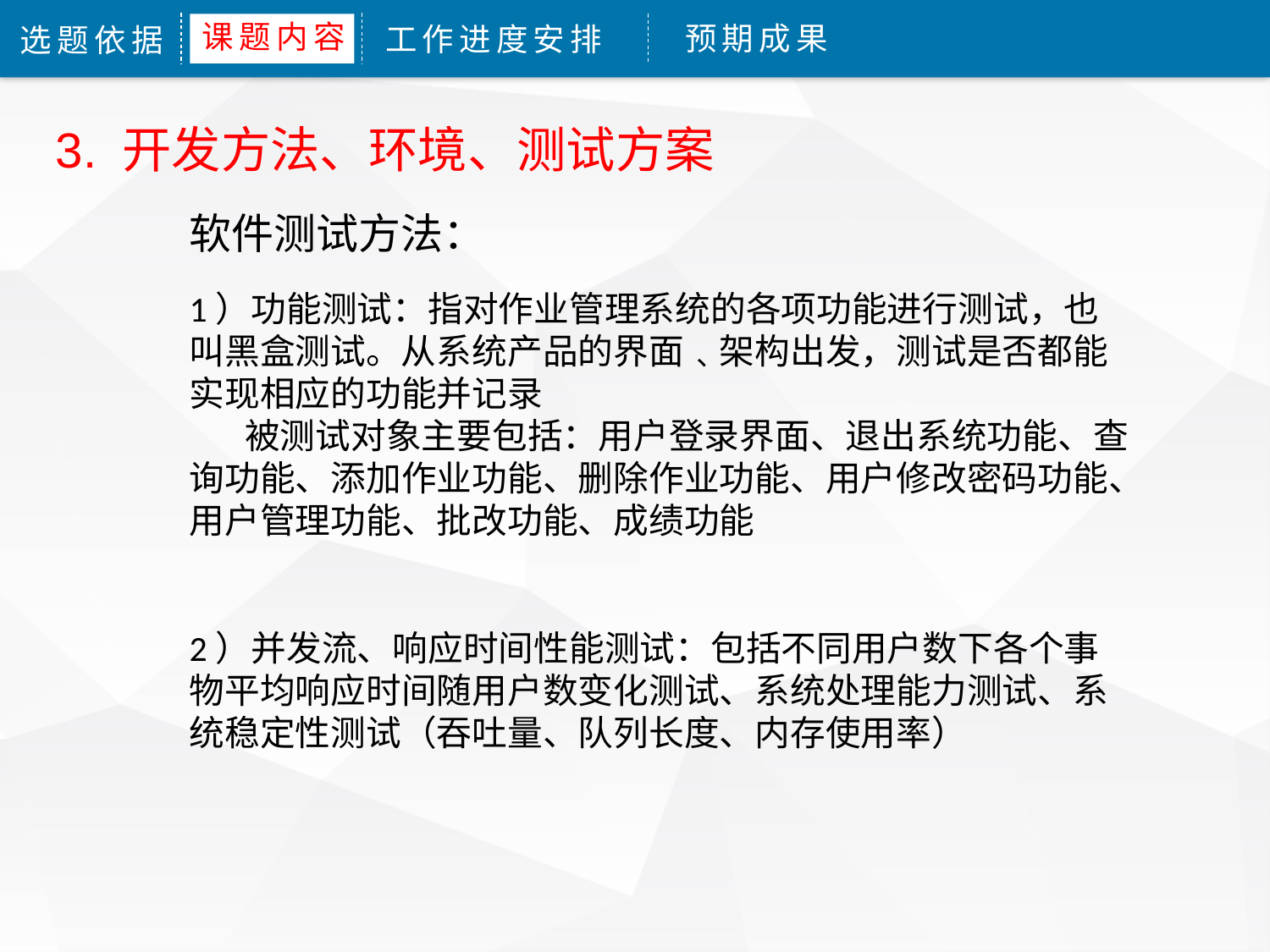

课题内容
预期成果
工作进度安排
选题依据

3. 开发方法、环境、测试方案
软件测试方法：
1）功能测试：指对作业管理系统的各项功能进行测试，也叫黑盒测试。从系统产品的界面﹑架构出发，测试是否都能实现相应的功能并记录
      被测试对象主要包括：用户登录界面、退出系统功能、查询功能、添加作业功能、删除作业功能、用户修改密码功能、用户管理功能、批改功能、成绩功能

2）并发流、响应时间性能测试：包括不同用户数下各个事物平均响应时间随用户数变化测试、系统处理能力测试、系统稳定性测试（吞吐量、队列长度、内存使用率）